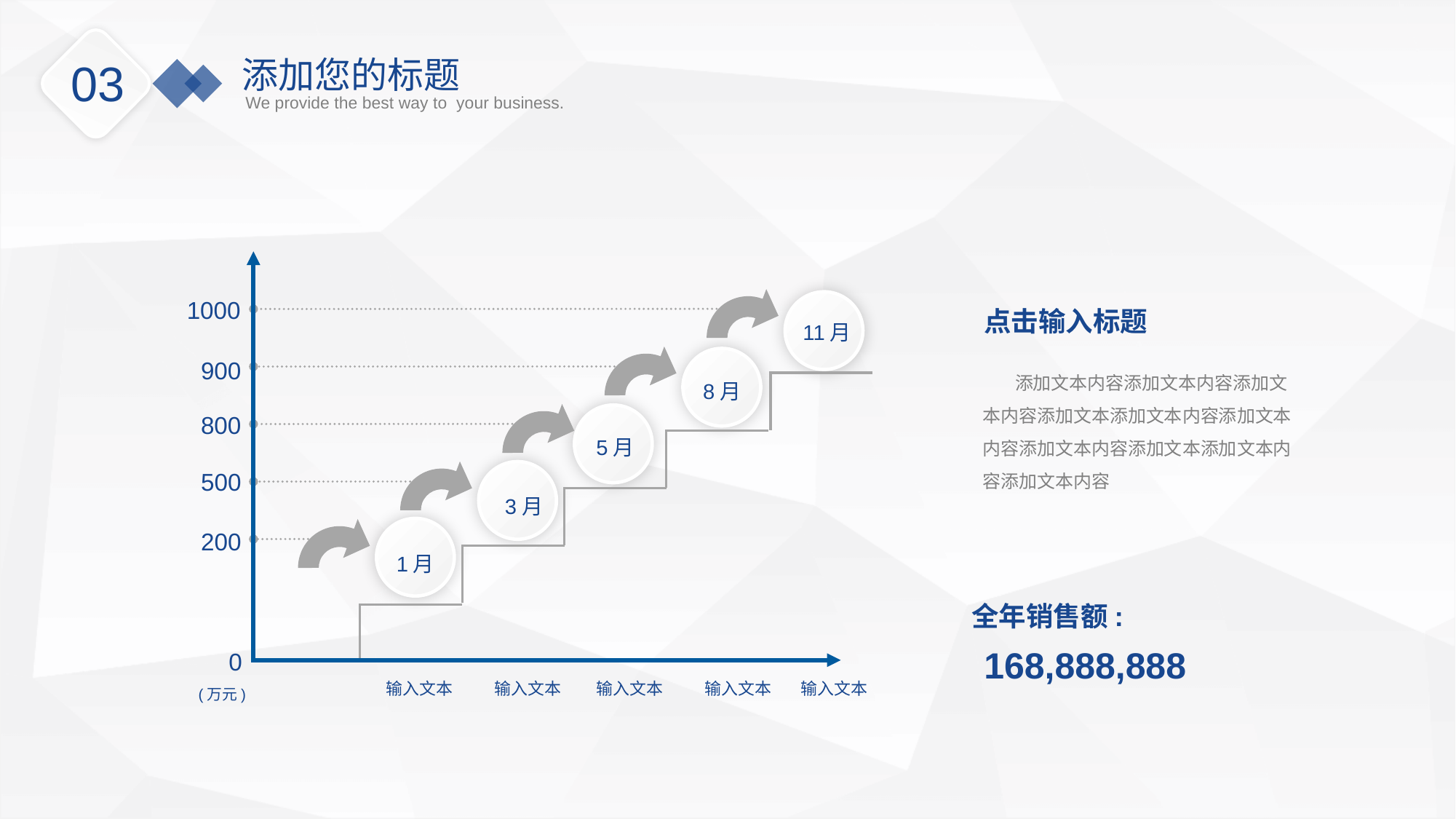

添加您的标题
We provide the best way to  your business.
03

1000

11月

900

8月

800

5月

500

3月

200

1月

0
输入文本
输入文本
输入文本
输入文本
输入文本
(万元)
点击输入标题
       添加文本内容添加文本内容添加文本内容添加文本添加文本内容添加文本内容添加文本内容添加文本添加文本内容添加文本内容
全年销售额:
168,888,888